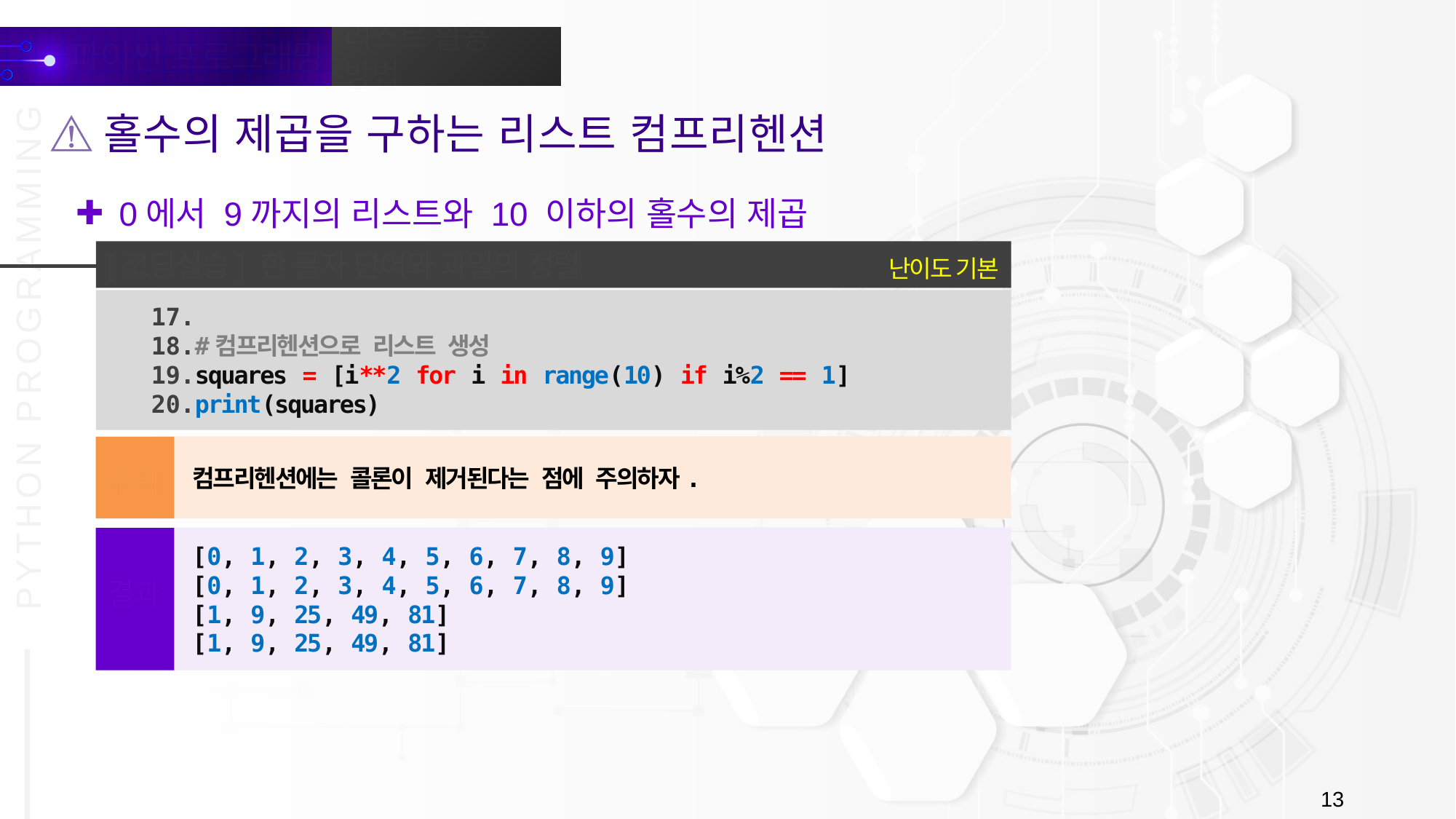

홀수의 제곱을 구하는 리스트 컴프리헨션
0에서 9까지의 리스트와 10 이하의 홀수의 제곱

[코딩실습] 한 글자 단어와 과일의 정렬
난이도 기본

#컴프리헨션으로 리스트 생성
squares = [i**2 for i in range(10) if i%2 == 1]
print(squares)
컴프리헨션에는 콜론이 제거된다는 점에 주의하자.

주의
[0, 1, 2, 3, 4, 5, 6, 7, 8, 9]
[0, 1, 2, 3, 4, 5, 6, 7, 8, 9]
[1, 9, 25, 49, 81]
[1, 9, 25, 49, 81]

결과
13